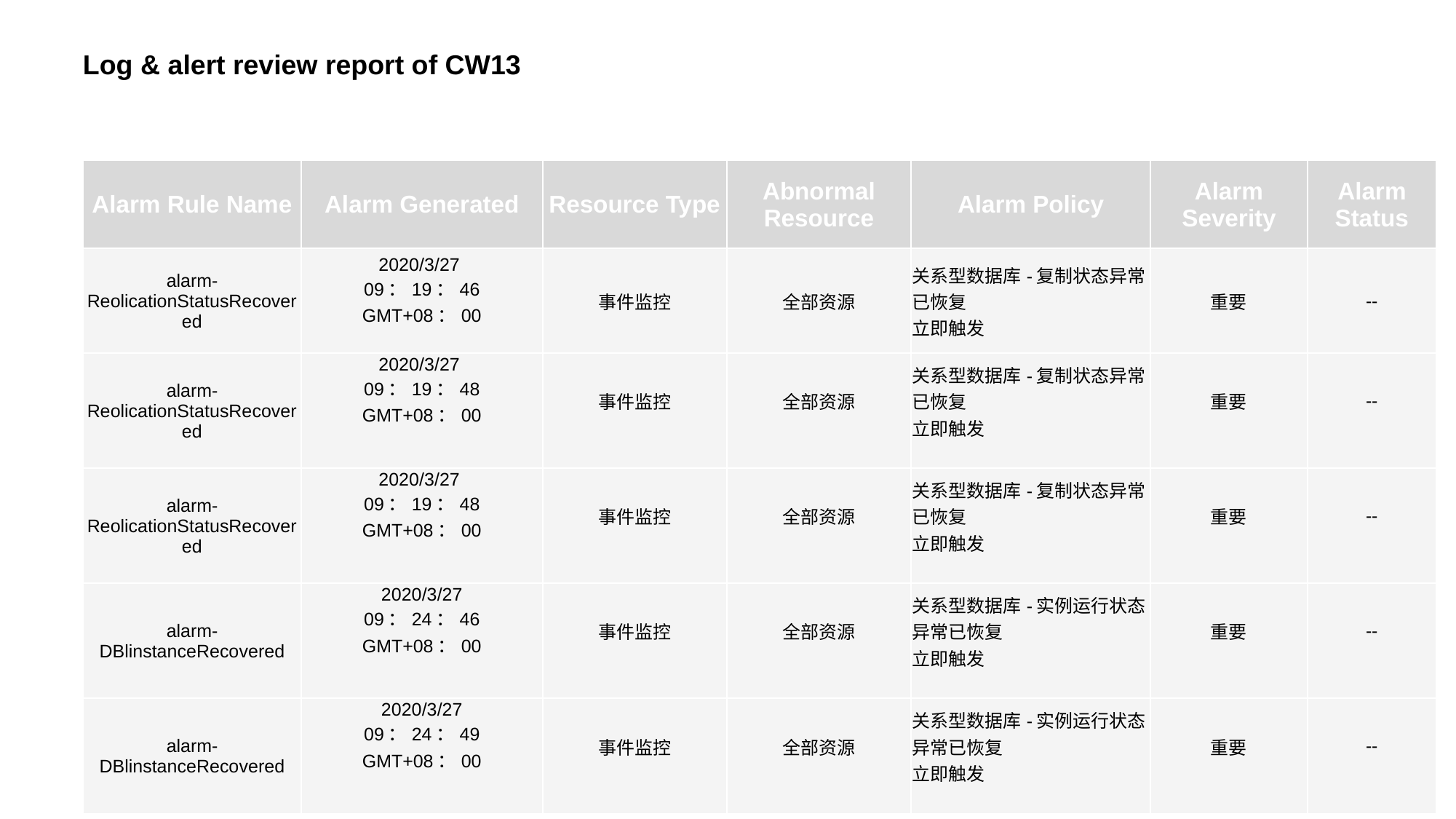

# Log & alert review report of CW13
| Alarm Rule Name | Alarm Generated | Resource Type | Abnormal Resource | Alarm Policy | Alarm Severity | Alarm Status |
| --- | --- | --- | --- | --- | --- | --- |
| alarm-ReolicationStatusRecovered | 2020/3/27 09：19：46 GMT+08：00 | 事件监控 | 全部资源 | 关系型数据库-复制状态异常已恢复 立即触发 | 重要 | -- |
| alarm-ReolicationStatusRecovered | 2020/3/27 09：19：48 GMT+08：00 | 事件监控 | 全部资源 | 关系型数据库-复制状态异常已恢复 立即触发 | 重要 | -- |
| alarm-ReolicationStatusRecovered | 2020/3/27 09：19：48 GMT+08：00 | 事件监控 | 全部资源 | 关系型数据库-复制状态异常已恢复 立即触发 | 重要 | -- |
| alarm-DBlinstanceRecovered | 2020/3/27 09：24：46 GMT+08：00 | 事件监控 | 全部资源 | 关系型数据库-实例运行状态异常已恢复 立即触发 | 重要 | -- |
| alarm-DBlinstanceRecovered | 2020/3/27 09：24：49 GMT+08：00 | 事件监控 | 全部资源 | 关系型数据库-实例运行状态异常已恢复 立即触发 | 重要 | -- |